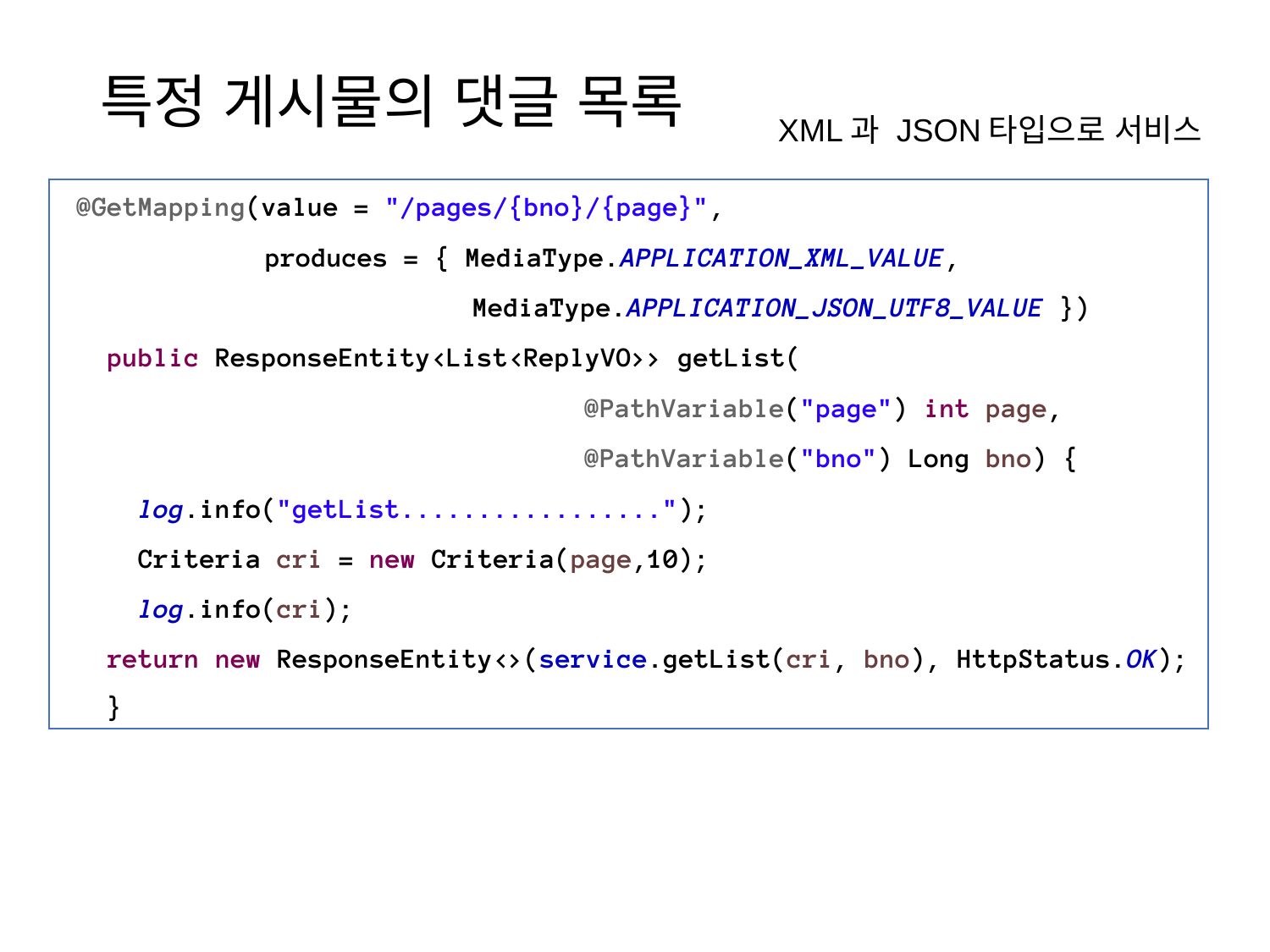

# 특정 게시물의 댓글 목록
XML과 JSON타입으로 서비스

 @GetMapping(value = "/pages/{bno}/{page}",
     	     produces = { MediaType.APPLICATION_XML_VALUE,
        			  MediaType.APPLICATION_JSON_UTF8_VALUE })
   public ResponseEntity<List<ReplyVO>> getList(
      				 @PathVariable("page") int page,
   				 @PathVariable("bno") Long bno) {
     log.info("getList.................");
     Criteria cri = new Criteria(page,10);
     log.info(cri);
   return new ResponseEntity<>(service.getList(cri, bno), HttpStatus.OK);
   }